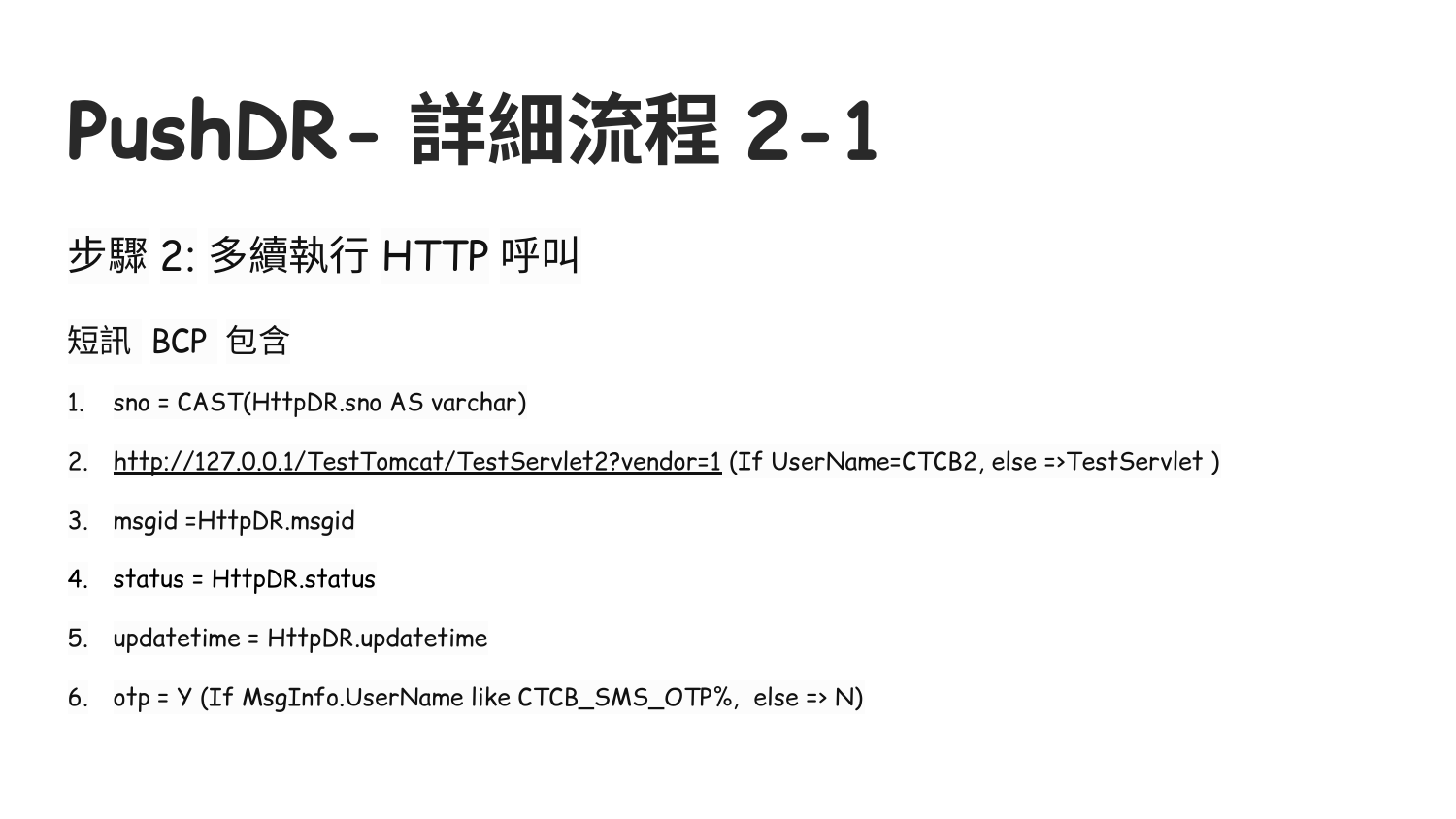

# PushDR-詳細流程2-1
步驟2:多續執行HTTP呼叫
短訊 BCP 包含
sno = CAST(HttpDR.sno AS varchar)
http://127.0.0.1/TestTomcat/TestServlet2?vendor=1 (If UserName=CTCB2, else =>TestServlet )
msgid =HttpDR.msgid
status = HttpDR.status
updatetime = HttpDR.updatetime
otp = Y (If MsgInfo.UserName like CTCB_SMS_OTP%,  else => N)